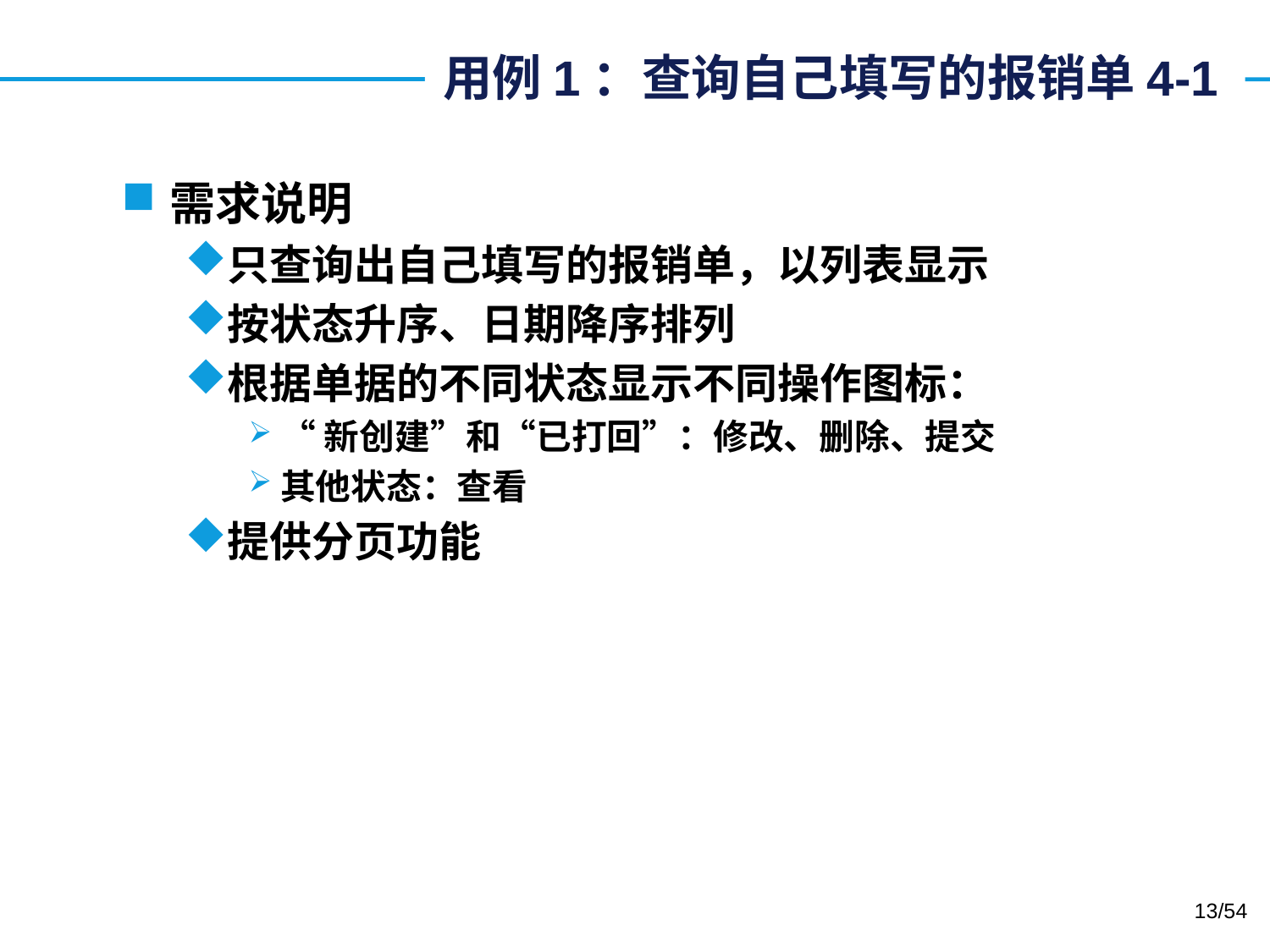

# 用例1：查询自己填写的报销单4-1
需求说明
只查询出自己填写的报销单，以列表显示
按状态升序、日期降序排列
根据单据的不同状态显示不同操作图标：
“新创建”和“已打回”：修改、删除、提交
其他状态：查看
提供分页功能

13/54